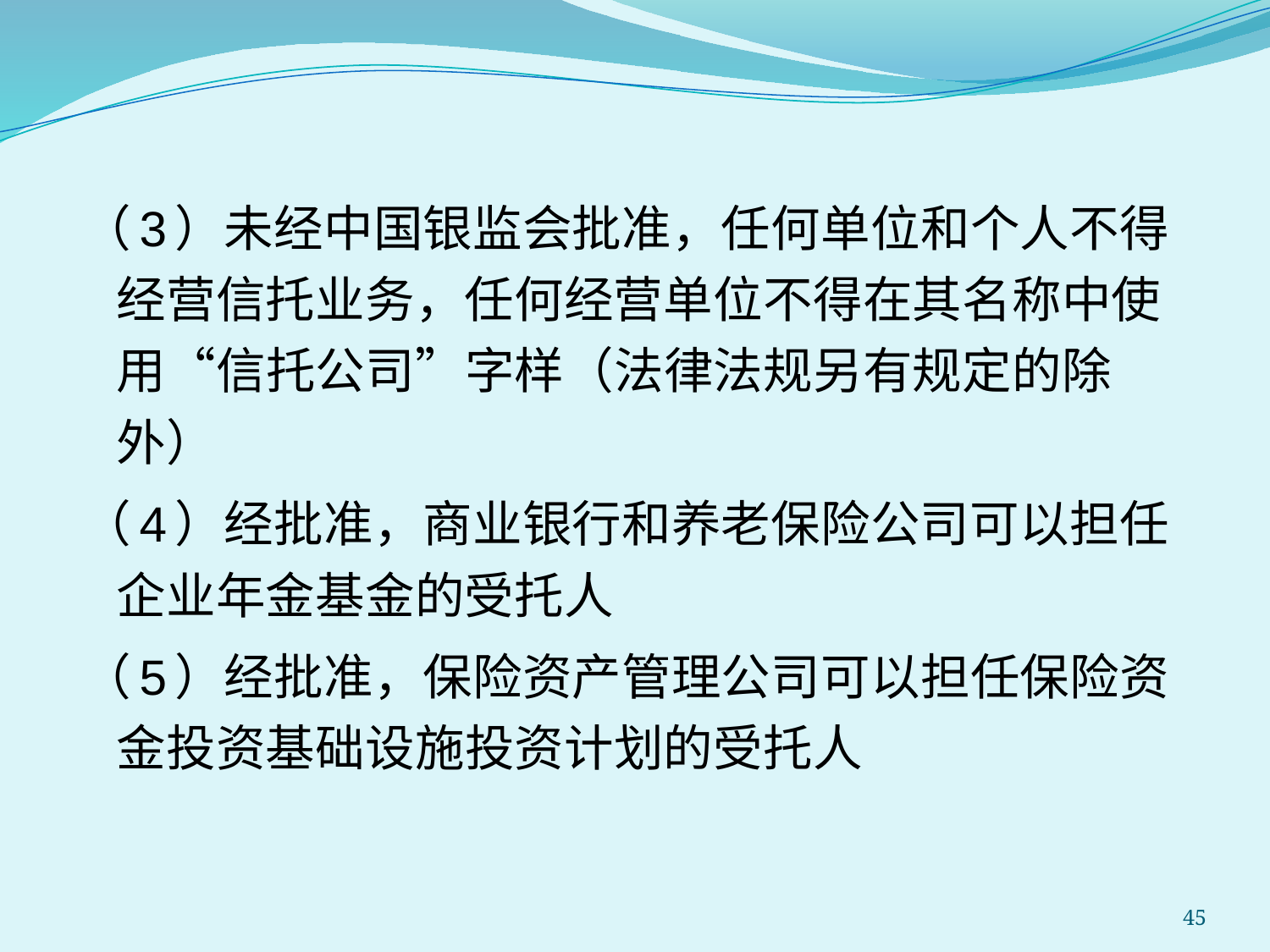

（3）未经中国银监会批准，任何单位和个人不得经营信托业务，任何经营单位不得在其名称中使用“信托公司”字样（法律法规另有规定的除外）
（4）经批准，商业银行和养老保险公司可以担任企业年金基金的受托人
（5）经批准，保险资产管理公司可以担任保险资金投资基础设施投资计划的受托人

45